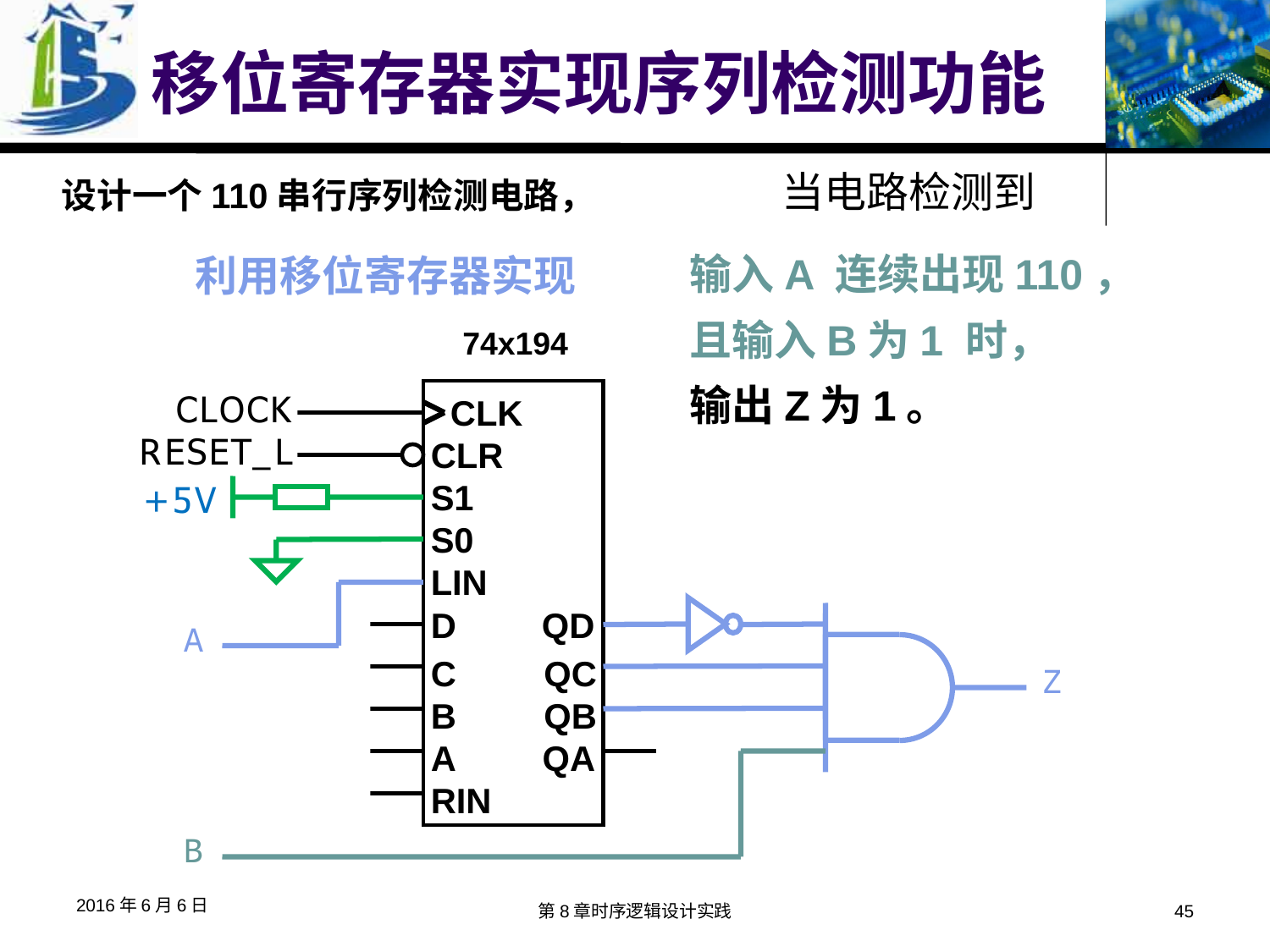

# 移位寄存器实现序列检测功能
当电路检测到
设计一个110串行序列检测电路，
输入A 连续出现110 时，
输出Z为1
输入A 连续出现110，
且输入B为1 时，
输出Z为1。
利用移位寄存器实现
74x194
  CLK
CLR
S1
S0
LIN
D          QD
C         QC
B         QB
A         QA
RIN

CLOCK

RESET_L

+5V

A

Z

Z

B

2016年6月6日
第8章时序逻辑设计实践
45